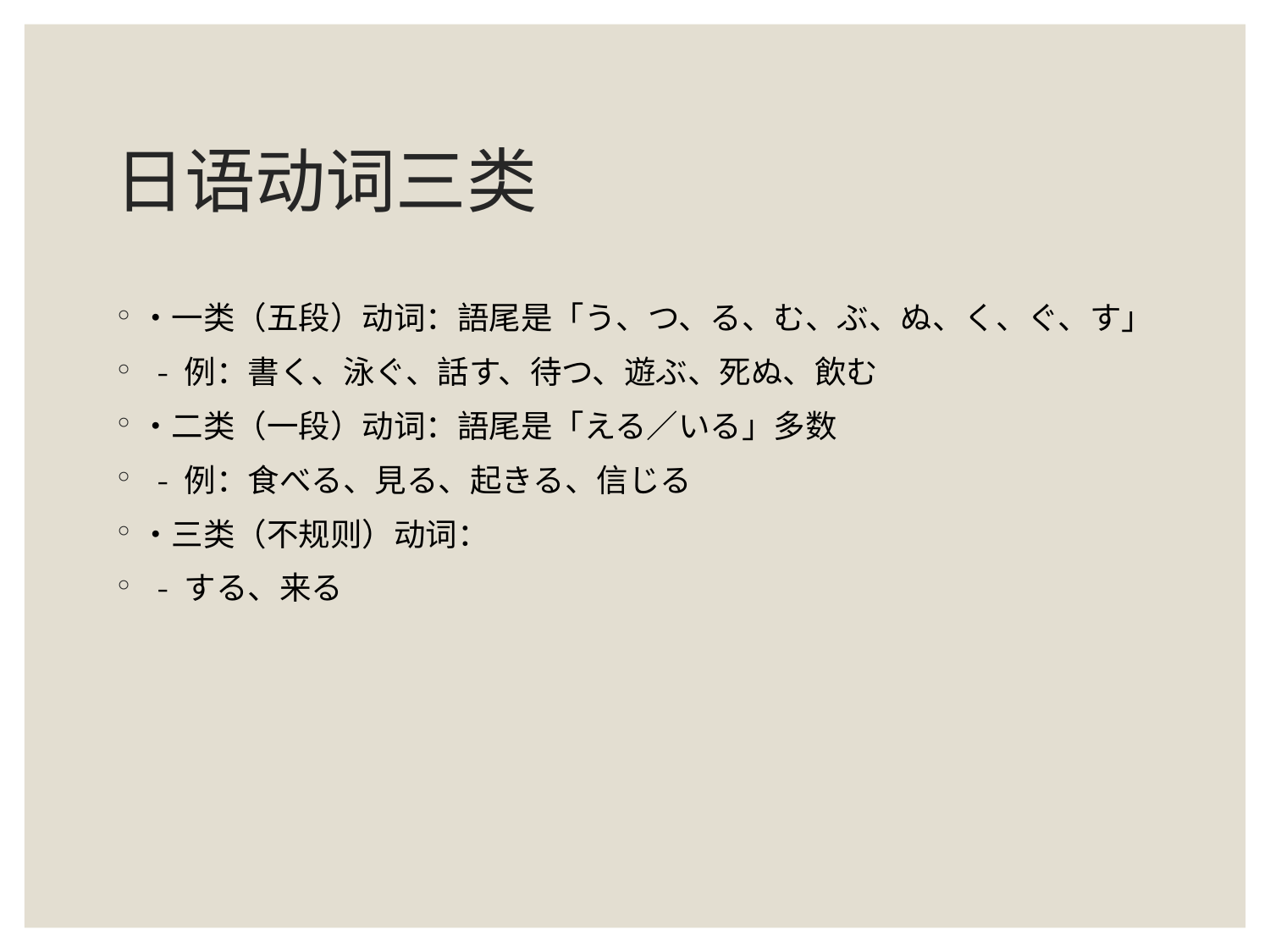

# 日语动词三类
・一类（五段）动词：語尾是「う、つ、る、む、ぶ、ぬ、く、ぐ、す」
  - 例：書く、泳ぐ、話す、待つ、遊ぶ、死ぬ、飲む
・二类（一段）动词：語尾是「える／いる」多数
  - 例：食べる、見る、起きる、信じる
・三类（不规则）动词：
  - する、来る